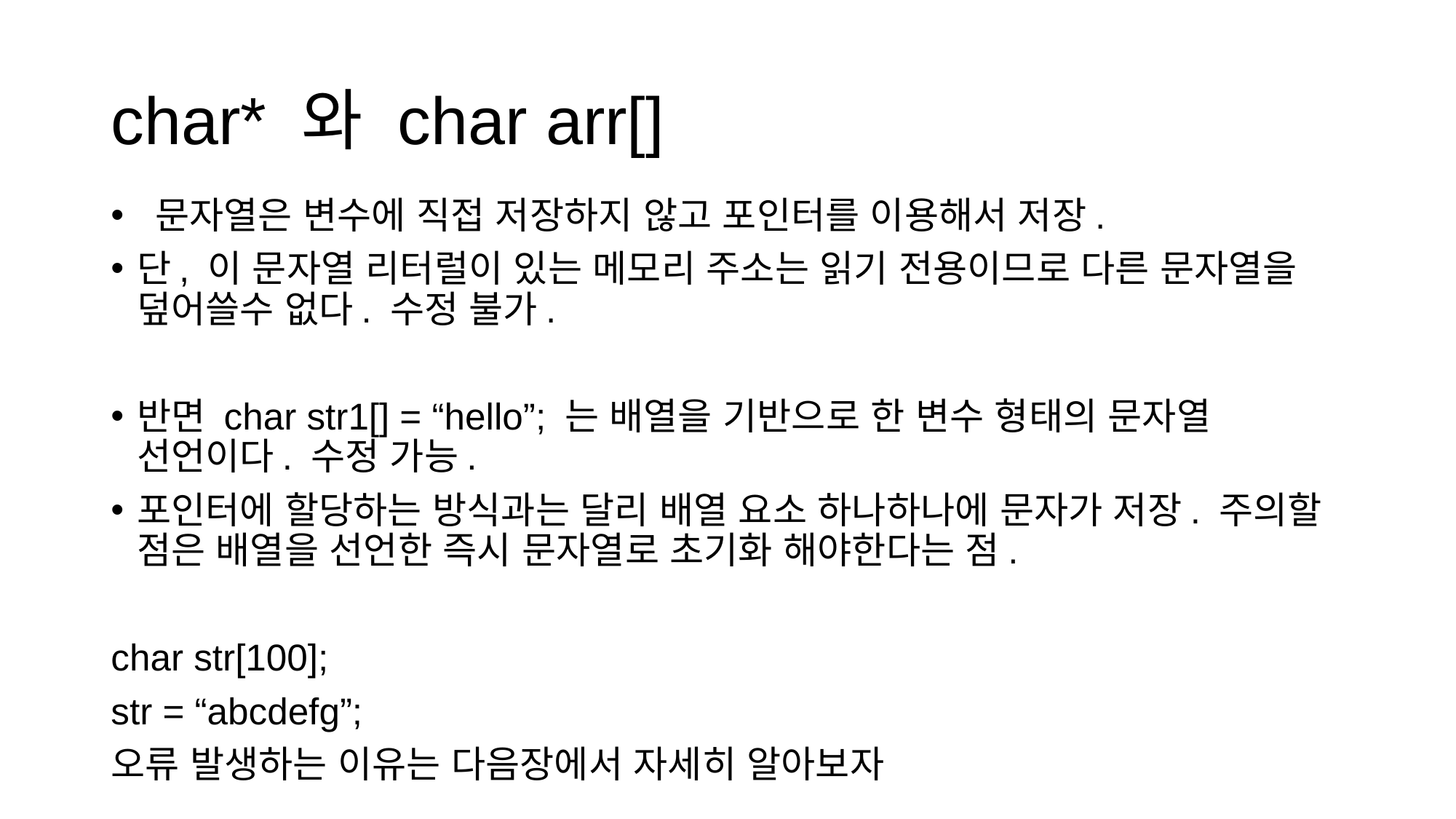

# char* 와 char arr[]
 문자열은 변수에 직접 저장하지 않고 포인터를 이용해서 저장.
단, 이 문자열 리터럴이 있는 메모리 주소는 읽기 전용이므로 다른 문자열을 덮어쓸수 없다. 수정 불가.

반면 char str1[] = “hello”; 는 배열을 기반으로 한 변수 형태의 문자열 선언이다. 수정 가능.
포인터에 할당하는 방식과는 달리 배열 요소 하나하나에 문자가 저장. 주의할 점은 배열을 선언한 즉시 문자열로 초기화 해야한다는 점.

char str[100];
str = “abcdefg”;
오류 발생하는 이유는 다음장에서 자세히 알아보자